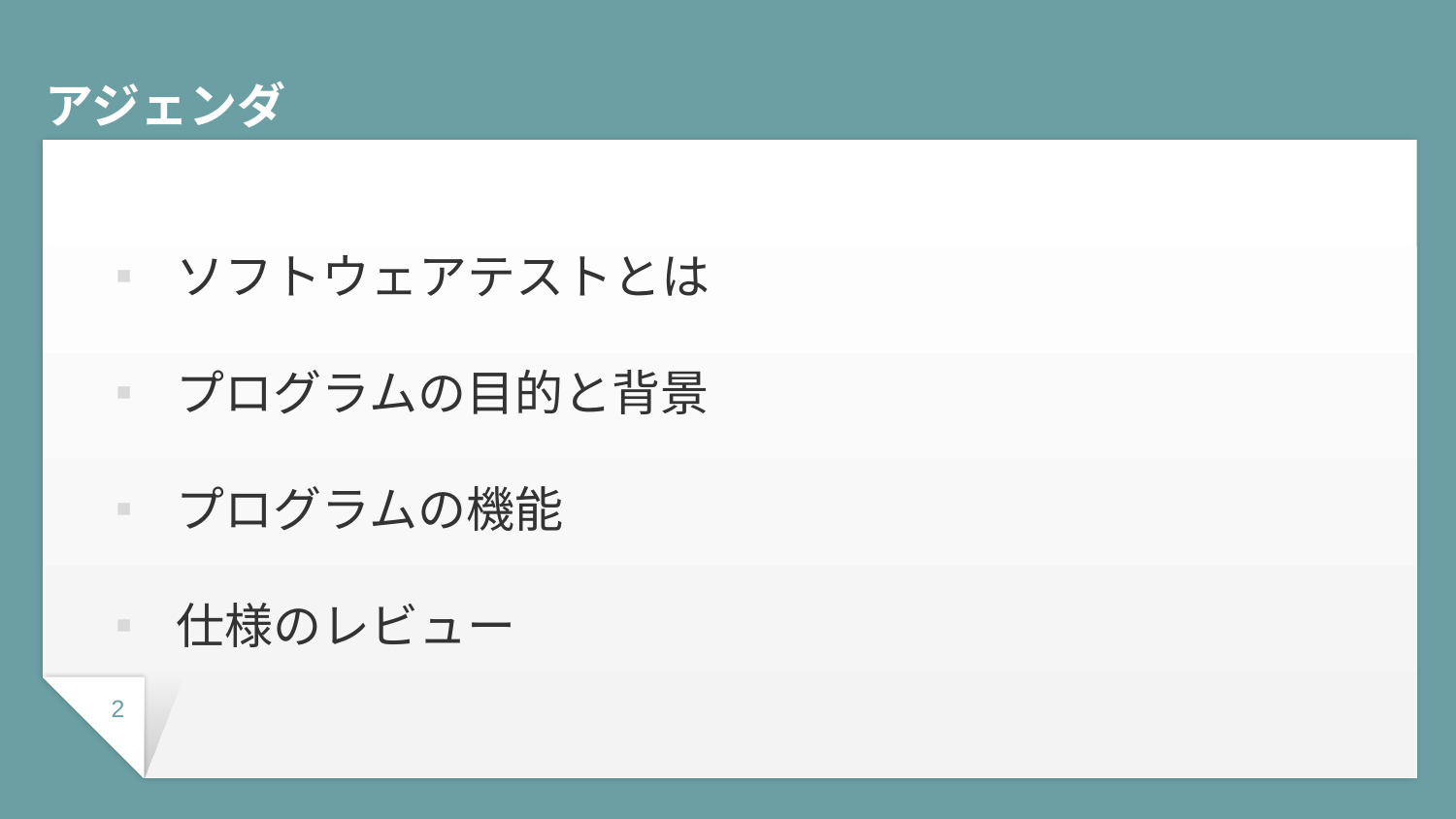

# アジェンダ

ソフトウェアテストとは

プログラムの目的と背景

プログラムの機能

仕様のレビュー

2